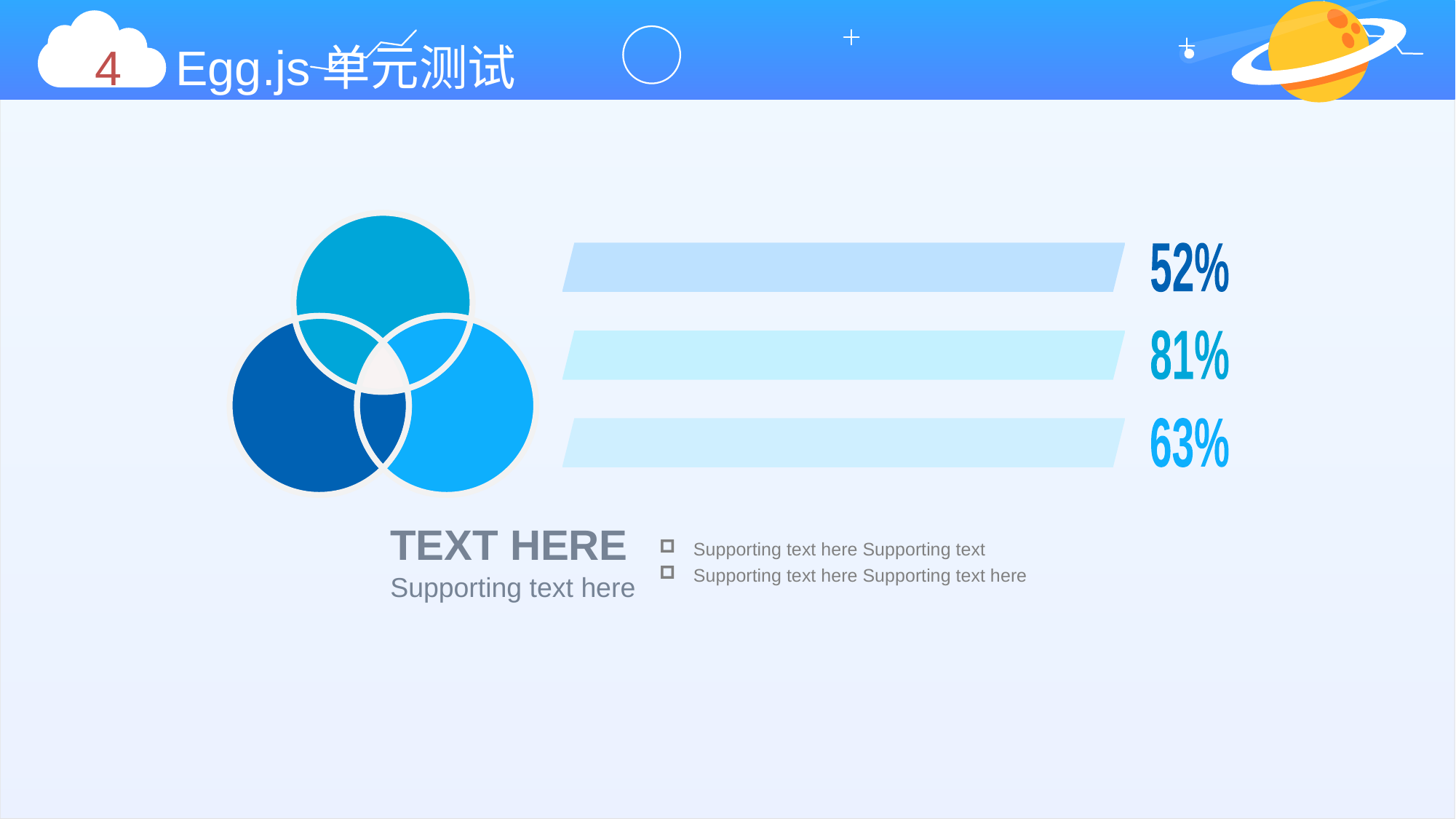

4    Egg.js单元测试

52%

81%

63%

TEXT HERE
Supporting text here Supporting text
Supporting text here Supporting text here
Supporting text here